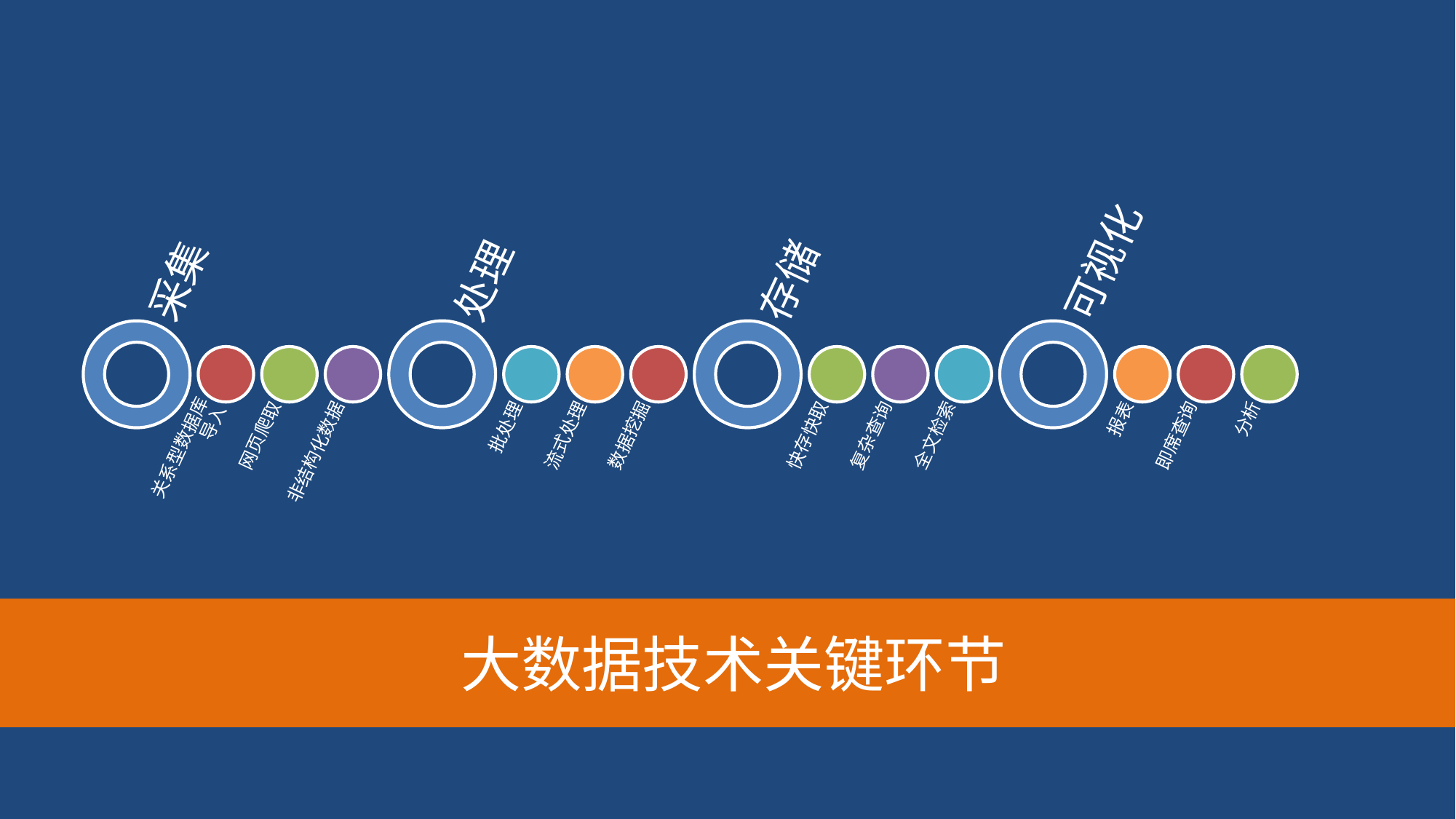

采集
关系型数据库导入
网页爬取
非结构化数据
处理
批处理
流式处理
数据挖掘
存储
快存快取
复杂查询
全文检索
可视化
报表
即席查询
分析
大数据技术关键环节